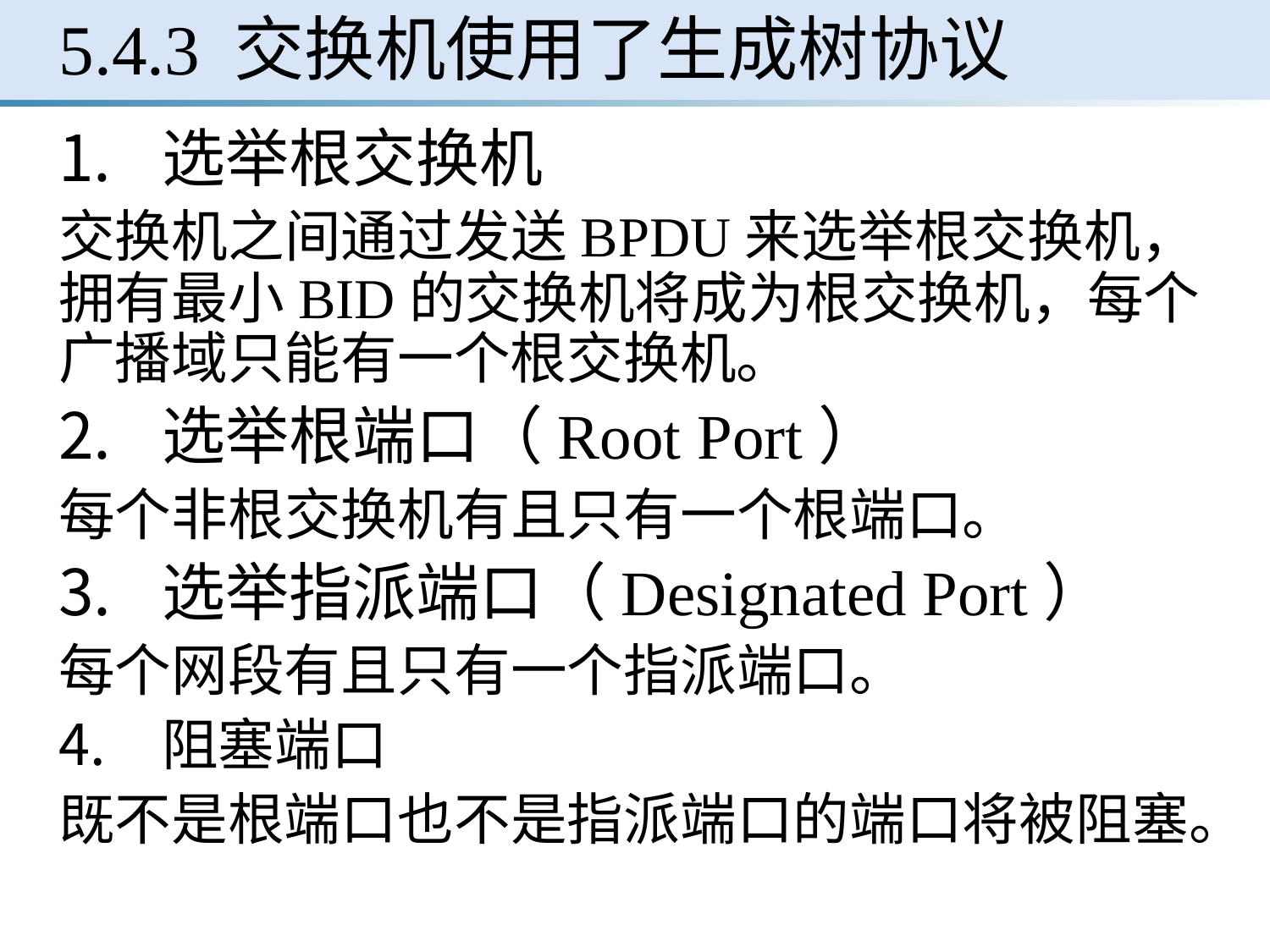

5.4.3 交换机使用了生成树协议
选举根交换机
交换机之间通过发送BPDU来选举根交换机，拥有最小BID的交换机将成为根交换机，每个广播域只能有一个根交换机。
选举根端口（Root Port）
每个非根交换机有且只有一个根端口。
选举指派端口（Designated Port）
每个网段有且只有一个指派端口。
阻塞端口
既不是根端口也不是指派端口的端口将被阻塞。